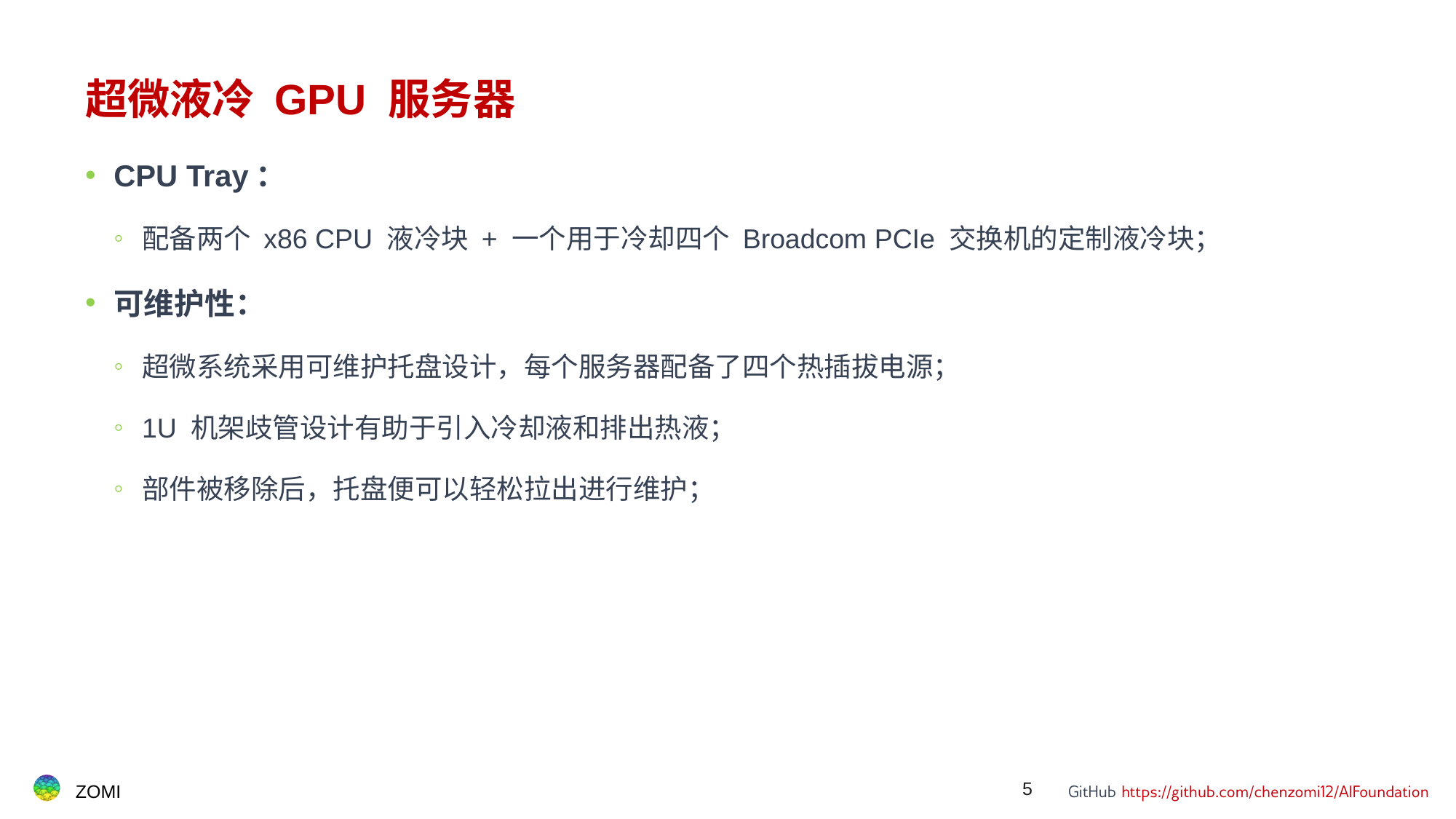

# 超微液冷 GPU 服务器
CPU Tray：
配备两个 x86 CPU 液冷块 + 一个用于冷却四个 Broadcom PCIe 交换机的定制液冷块；
可维护性：
超微系统采用可维护托盘设计，每个服务器配备了四个热插拔电源；
1U 机架歧管设计有助于引入冷却液和排出热液；
部件被移除后，托盘便可以轻松拉出进行维护；